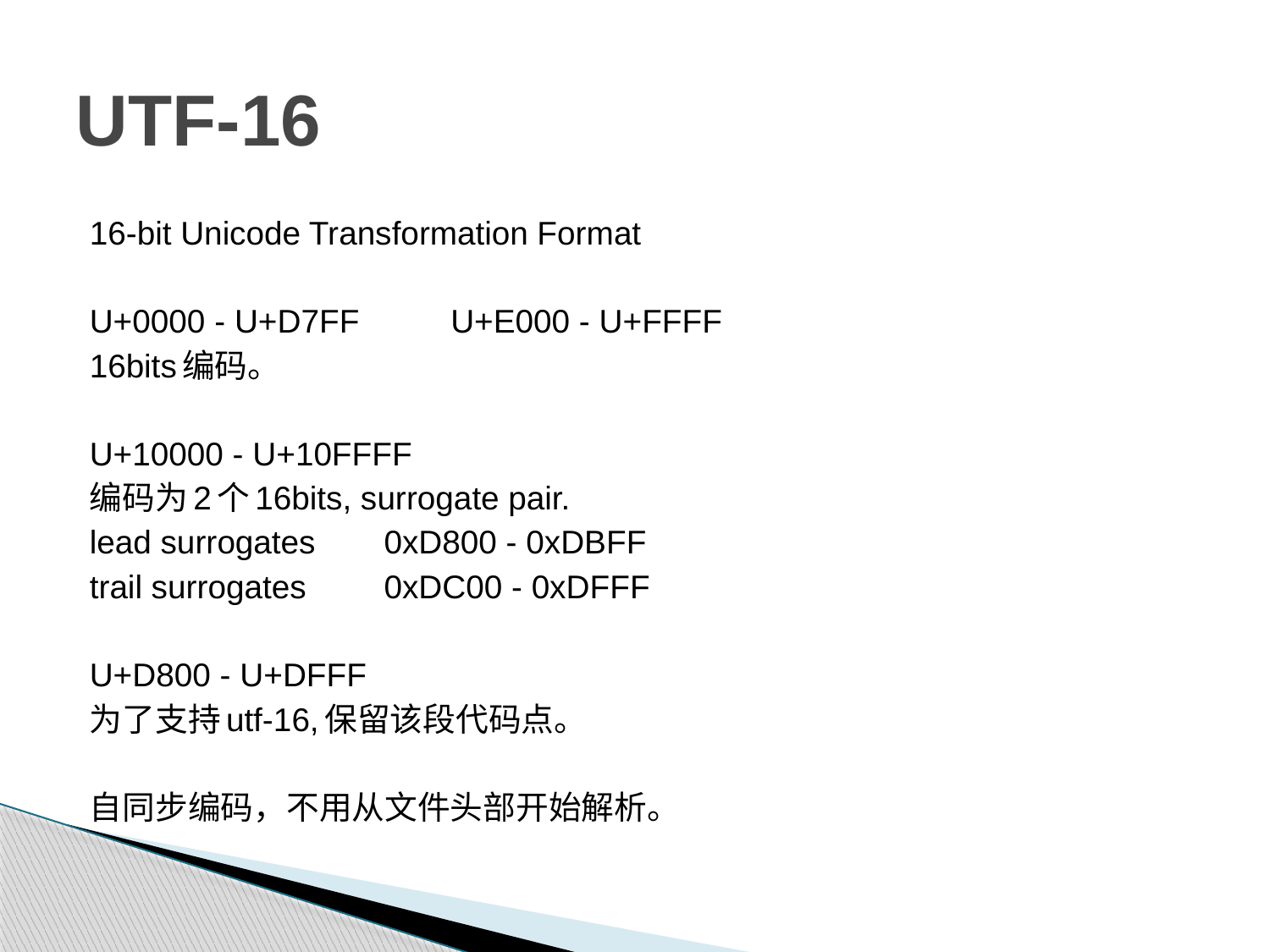

# UTF-16
16-bit Unicode Transformation Format

U+0000 - U+D7FF          U+E000 - U+FFFF
16bits编码。

U+10000 - U+10FFFF
编码为2个16bits, surrogate pair.
lead surrogates		0xD800 - 0xDBFF
trail surrogates		0xDC00 - 0xDFFF

U+D800 - U+DFFF
为了支持utf-16,保留该段代码点。

自同步编码，不用从文件头部开始解析。